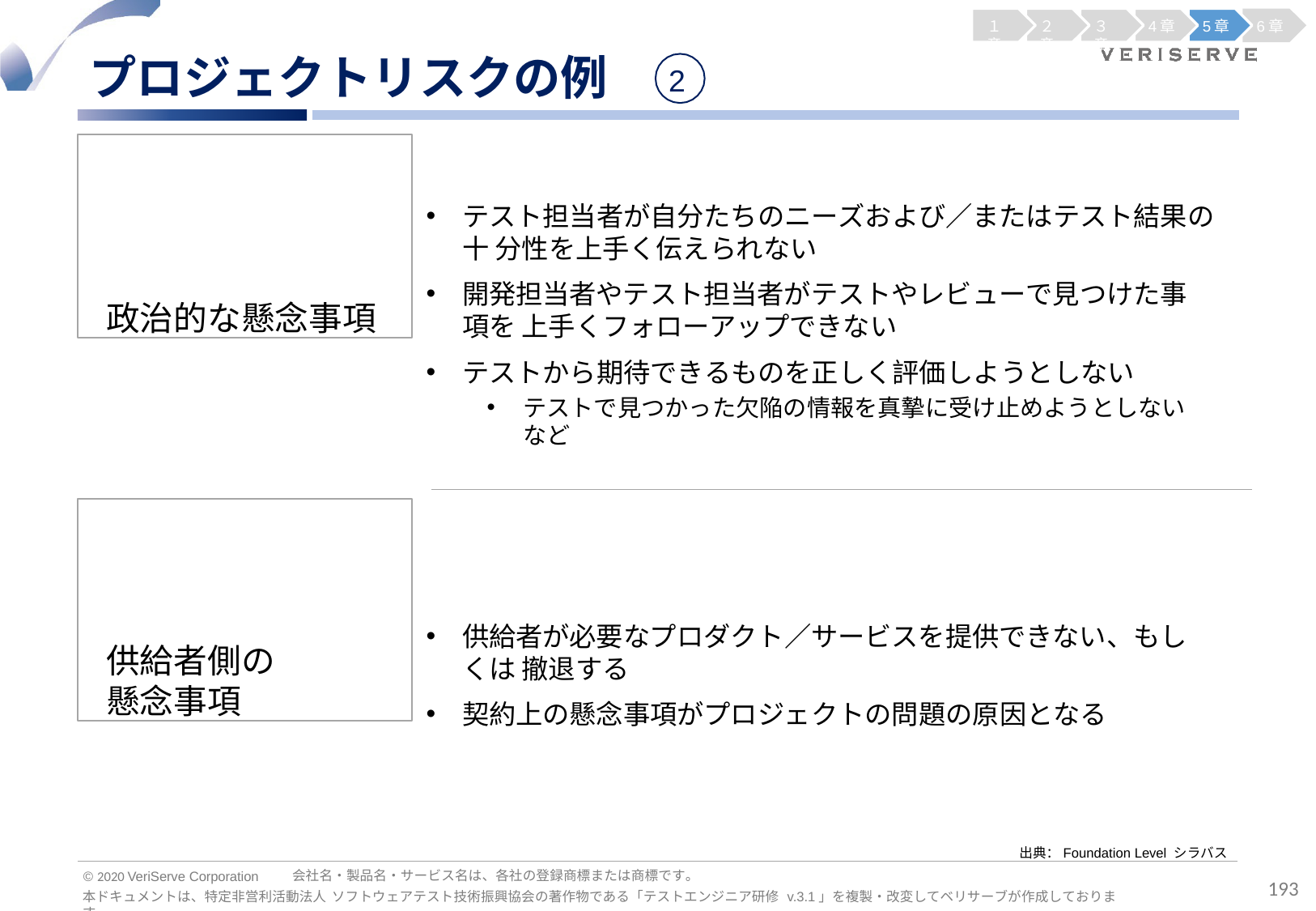

１章
２章
３章
4章
5章
6章
プロジェクトリスクの例

2

政治的な懸念事項
テスト担当者が自分たちのニーズおよび／またはテスト結果の十 分性を上手く伝えられない
開発担当者やテスト担当者がテストやレビューで見つけた事項を 上手くフォローアップできない
テストから期待できるものを正しく評価しようとしない
テストで見つかった欠陥の情報を真摯に受け止めようとしない など

供給者側の 懸念事項
供給者が必要なプロダクト／サービスを提供できない、もしくは 撤退する
契約上の懸念事項がプロジェクトの問題の原因となる
出典：Foundation Level シラバス
会社名・製品名・サービス名は、各社の登録商標または商標です。
© 2020 VeriServe Corporation
193
本ドキュメントは、特定非営利活動法人 ソフトウェアテスト技術振興協会の著作物である「テストエンジニア研修 v.3.1」を複製・改変してベリサーブが作成しております。